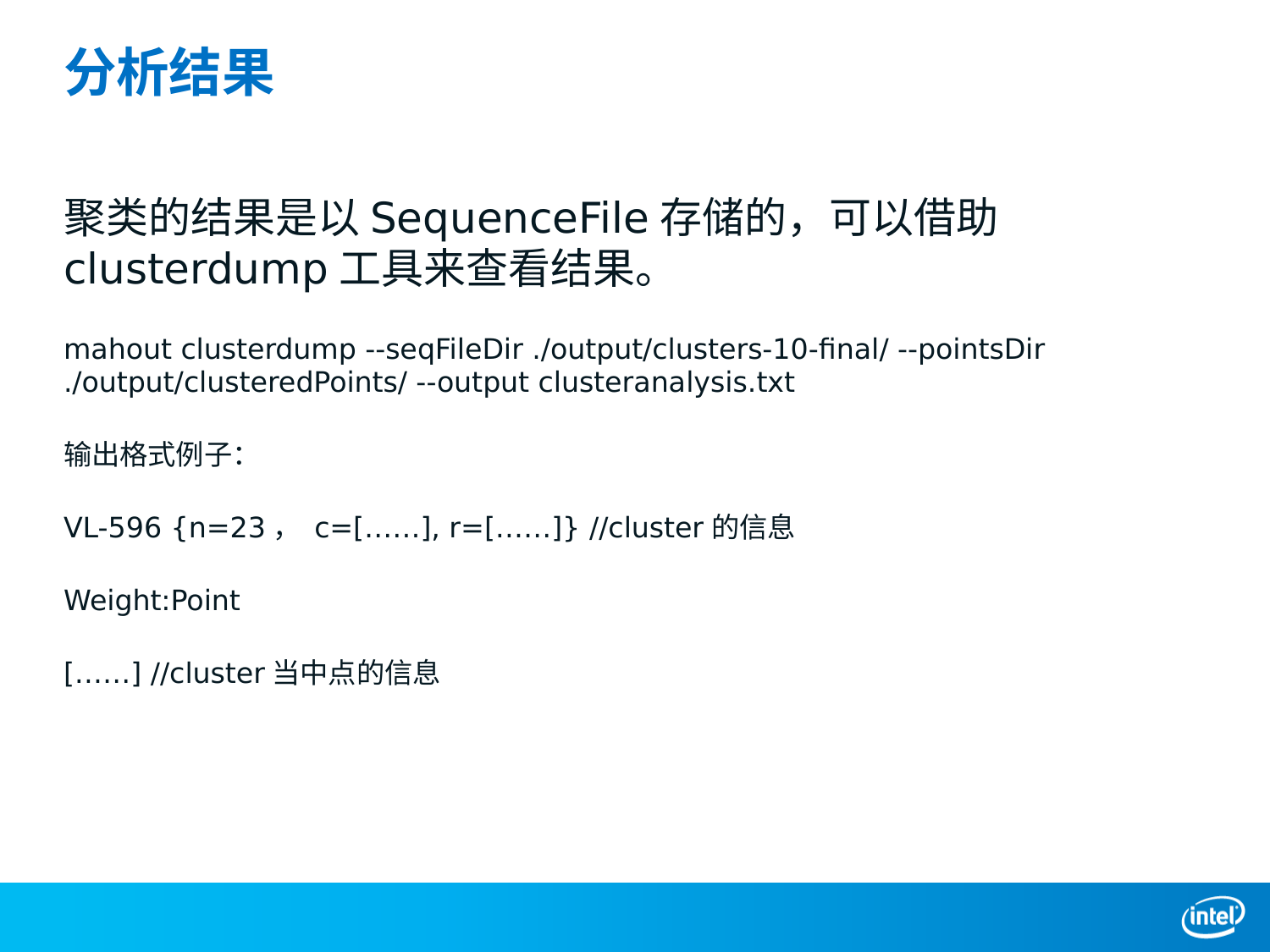

# 分析结果
聚类的结果是以SequenceFile存储的，可以借助clusterdump工具来查看结果。
mahout clusterdump --seqFileDir ./output/clusters-10-final/ --pointsDir ./output/clusteredPoints/ --output clusteranalysis.txt
输出格式例子：
VL-596 {n=23， c=[……], r=[……]} //cluster的信息
Weight:Point
[……] //cluster当中点的信息